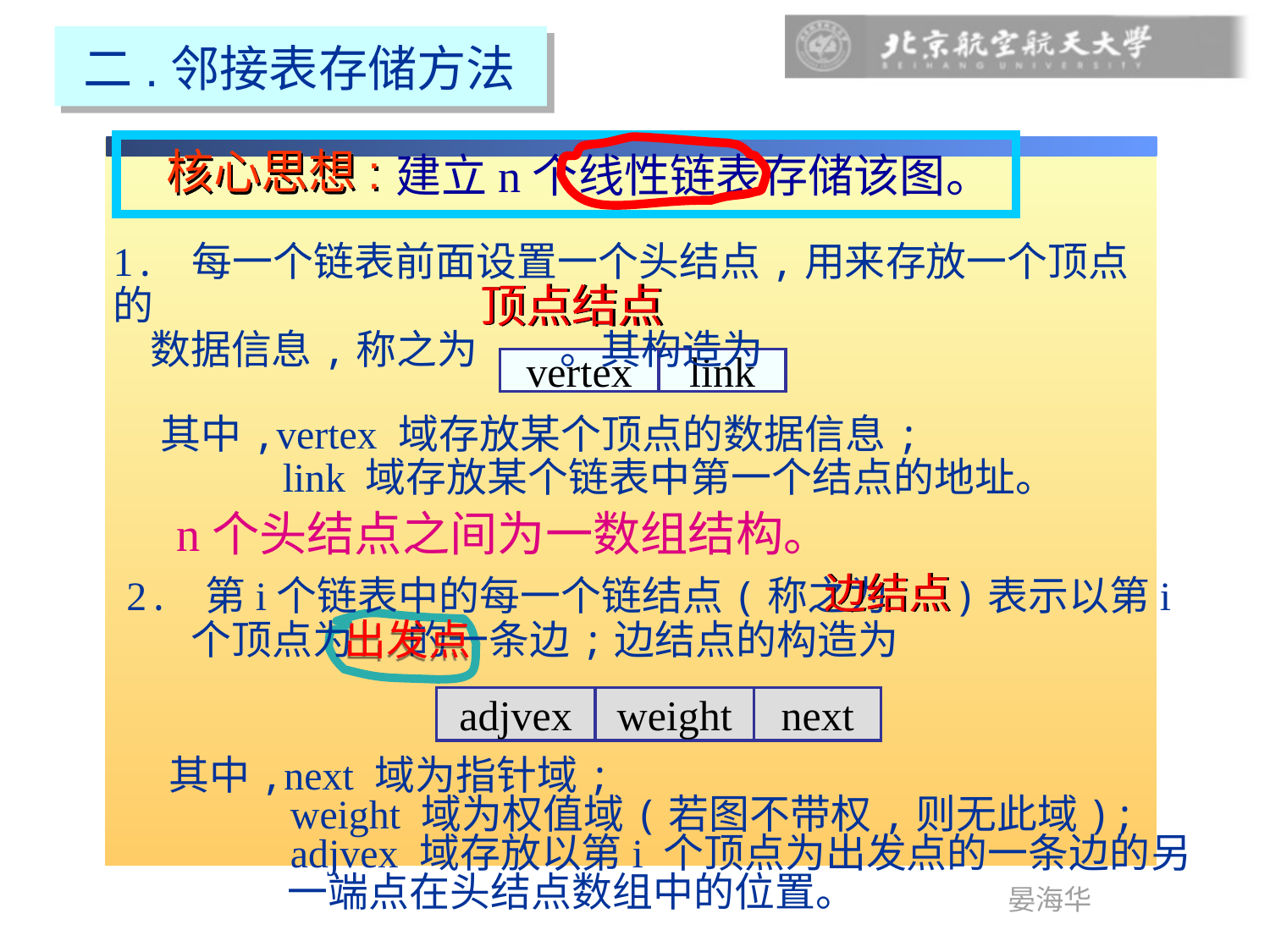

二.邻接表存储方法

核心思想:
建立n个线性链表存储该图。

1. 每一个链表前面设置一个头结点,用来存放一个顶点的
   数据信息,称之为         。其构造为
顶点结点
vertex
link
其中,vertex 域存放某个顶点的数据信息;
     link 域存放某个链表中第一个结点的地址。
n个头结点之间为一数组结构。
边结点
2. 第i个链表中的每一个链结点(称之为      )表示以第i
      个顶点为      的一条边;边结点的构造为
出发点

adjvex
weight
next
其中,next 域为指针域;
     weight 域为权值域(若图不带权,则无此域);
     adjvex 域存放以第i 个顶点为出发点的一条边的另
            一端点在头结点数组中的位置。